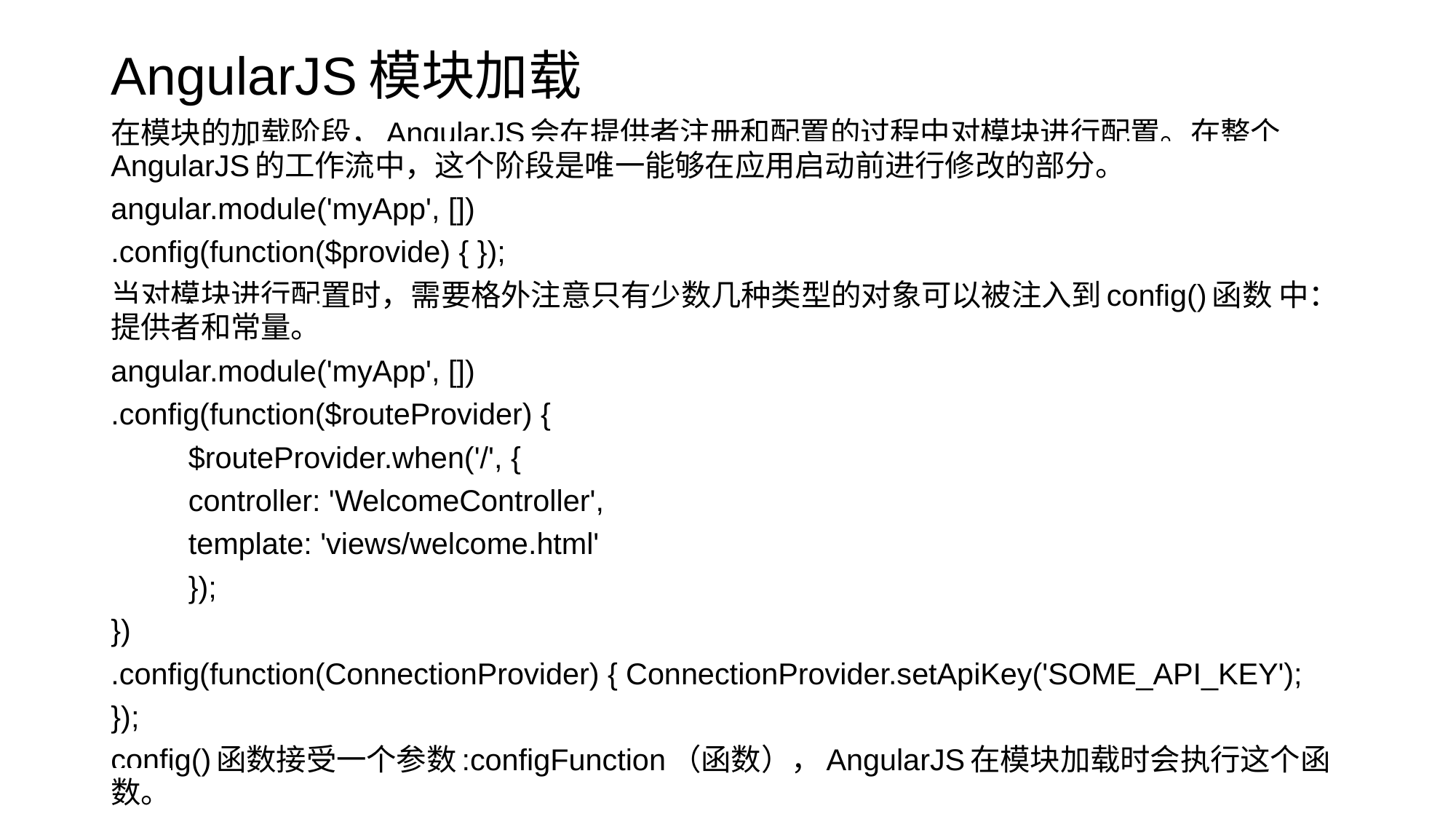

# AngularJS模块加载
在模块的加载阶段，AngularJS会在提供者注册和配置的过程中对模块进行配置。在整个 AngularJS的工作流中，这个阶段是唯一能够在应用启动前进行修改的部分。
angular.module('myApp', [])
.config(function($provide) { });
当对模块进行配置时，需要格外注意只有少数几种类型的对象可以被注入到config()函数 中：提供者和常量。
angular.module('myApp', [])
.config(function($routeProvider) {
	$routeProvider.when('/', {
			controller: 'WelcomeController',
			template: 'views/welcome.html'
			});
})
.config(function(ConnectionProvider) { ConnectionProvider.setApiKey('SOME_API_KEY');
});
config()函数接受一个参数:configFunction（函数），AngularJS在模块加载时会执行这个函数。